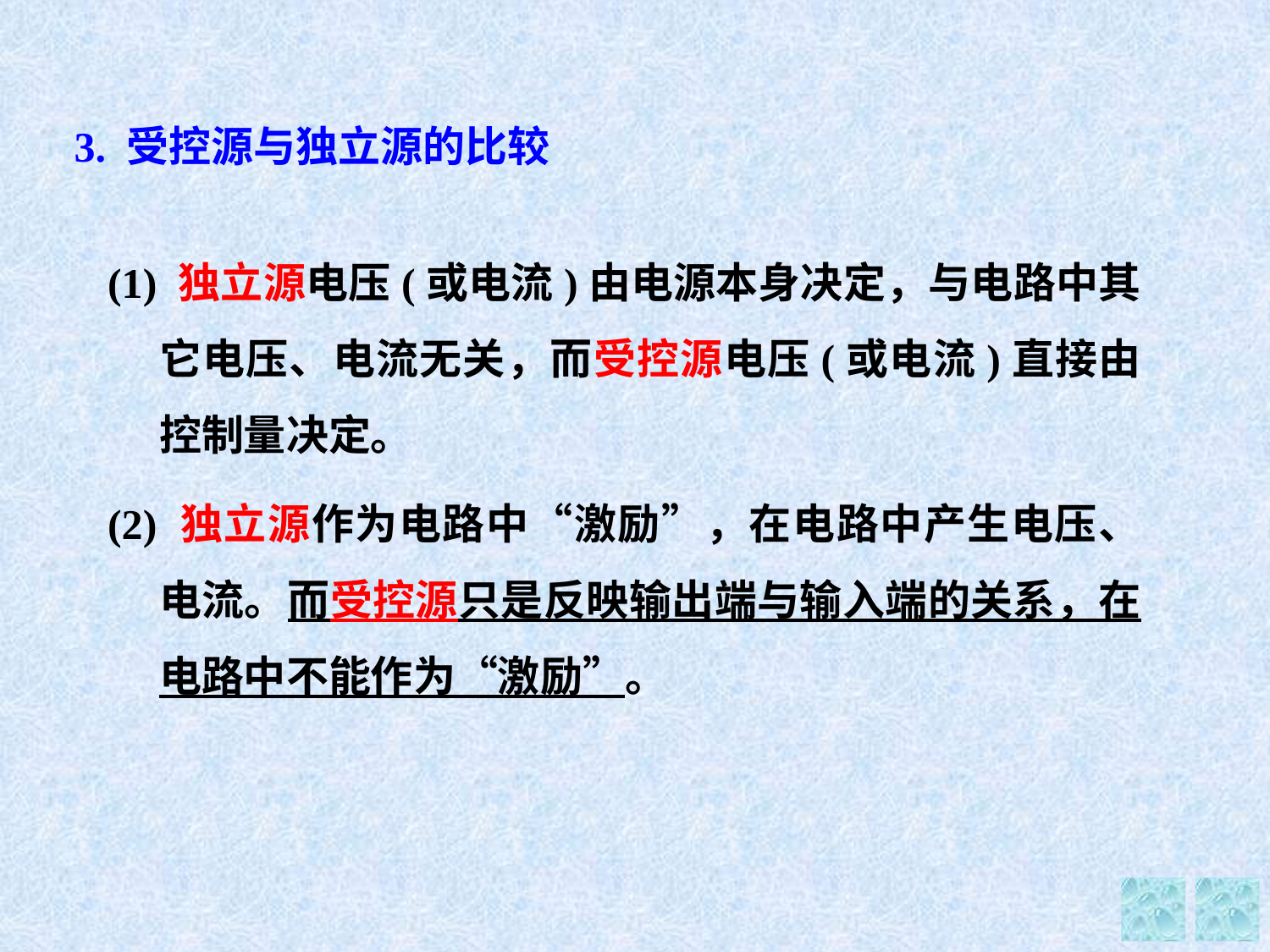

3. 受控源与独立源的比较
(1) 独立源电压(或电流)由电源本身决定，与电路中其它电压、电流无关，而受控源电压(或电流)直接由控制量决定。
(2) 独立源作为电路中“激励”，在电路中产生电压、电流。而受控源只是反映输出端与输入端的关系，在电路中不能作为“激励”。